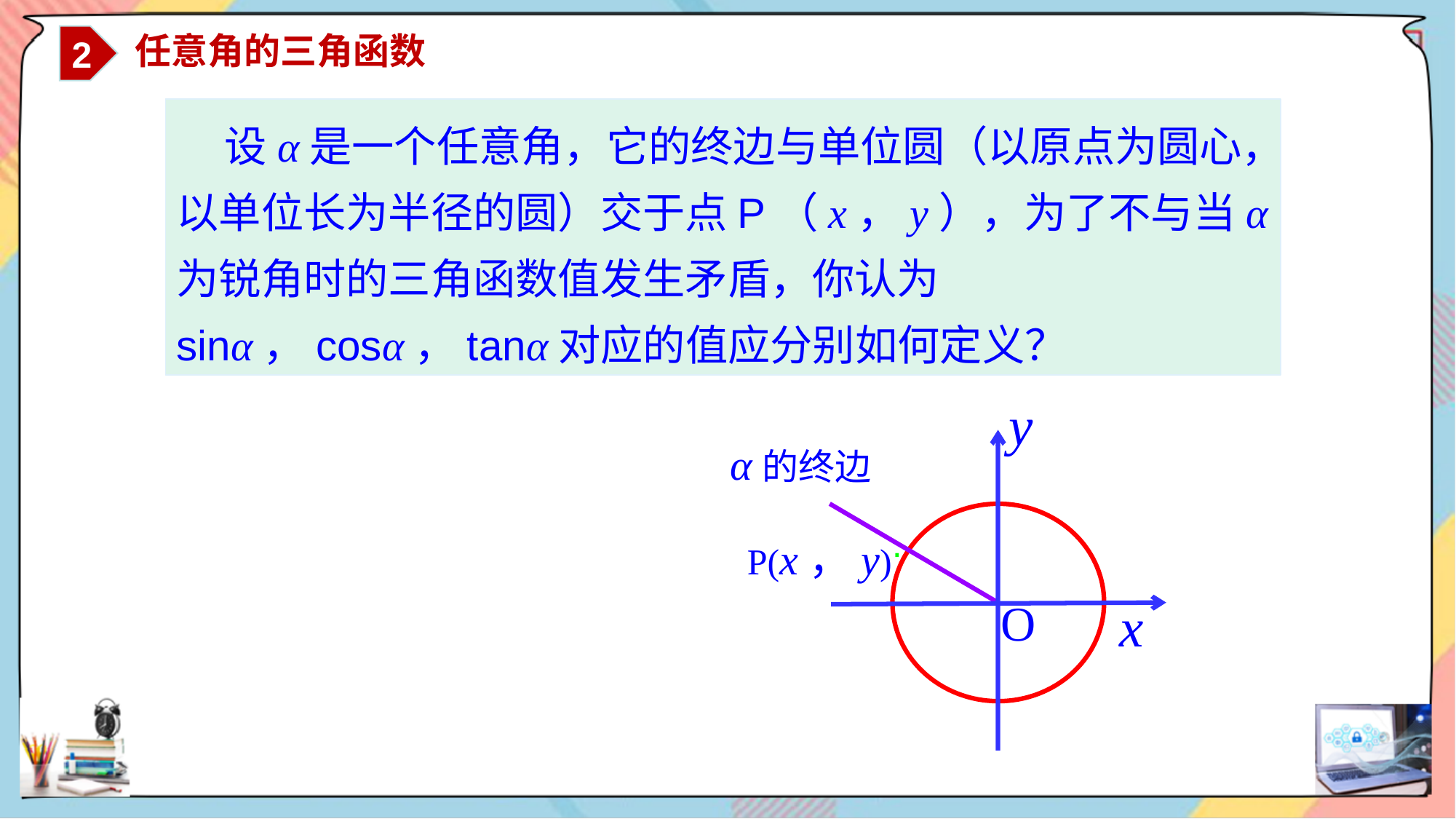

2
 任意角的三角函数
    设α是一个任意角，它的终边与单位圆（以原点为圆心，以单位长为半径的圆）交于点P（x，y），为了不与当α为锐角时的三角函数值发生矛盾，你认为sinα，cosα，tanα对应的值应分别如何定义？
y

α的终边

P(x，y)
O
x

·